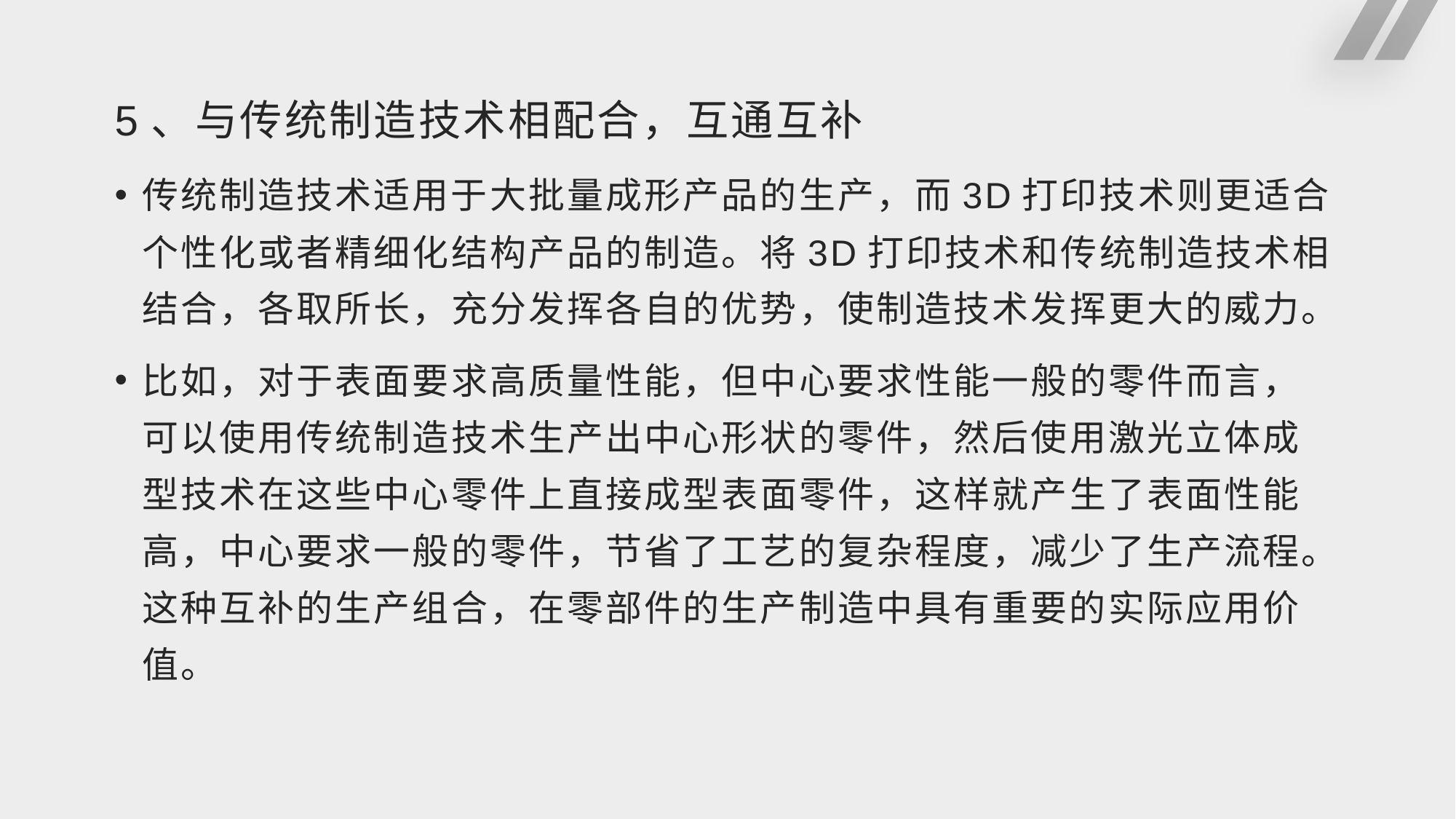

5、与传统制造技术相配合，互通互补
传统制造技术适用于大批量成形产品的生产，而3D打印技术则更适合个性化或者精细化结构产品的制造。将3D打印技术和传统制造技术相结合，各取所长，充分发挥各自的优势，使制造技术发挥更大的威力。
比如，对于表面要求高质量性能，但中心要求性能一般的零件而言，可以使用传统制造技术生产出中心形状的零件，然后使用激光立体成型技术在这些中心零件上直接成型表面零件，这样就产生了表面性能高，中心要求一般的零件，节省了工艺的复杂程度，减少了生产流程。这种互补的生产组合，在零部件的生产制造中具有重要的实际应用价值。